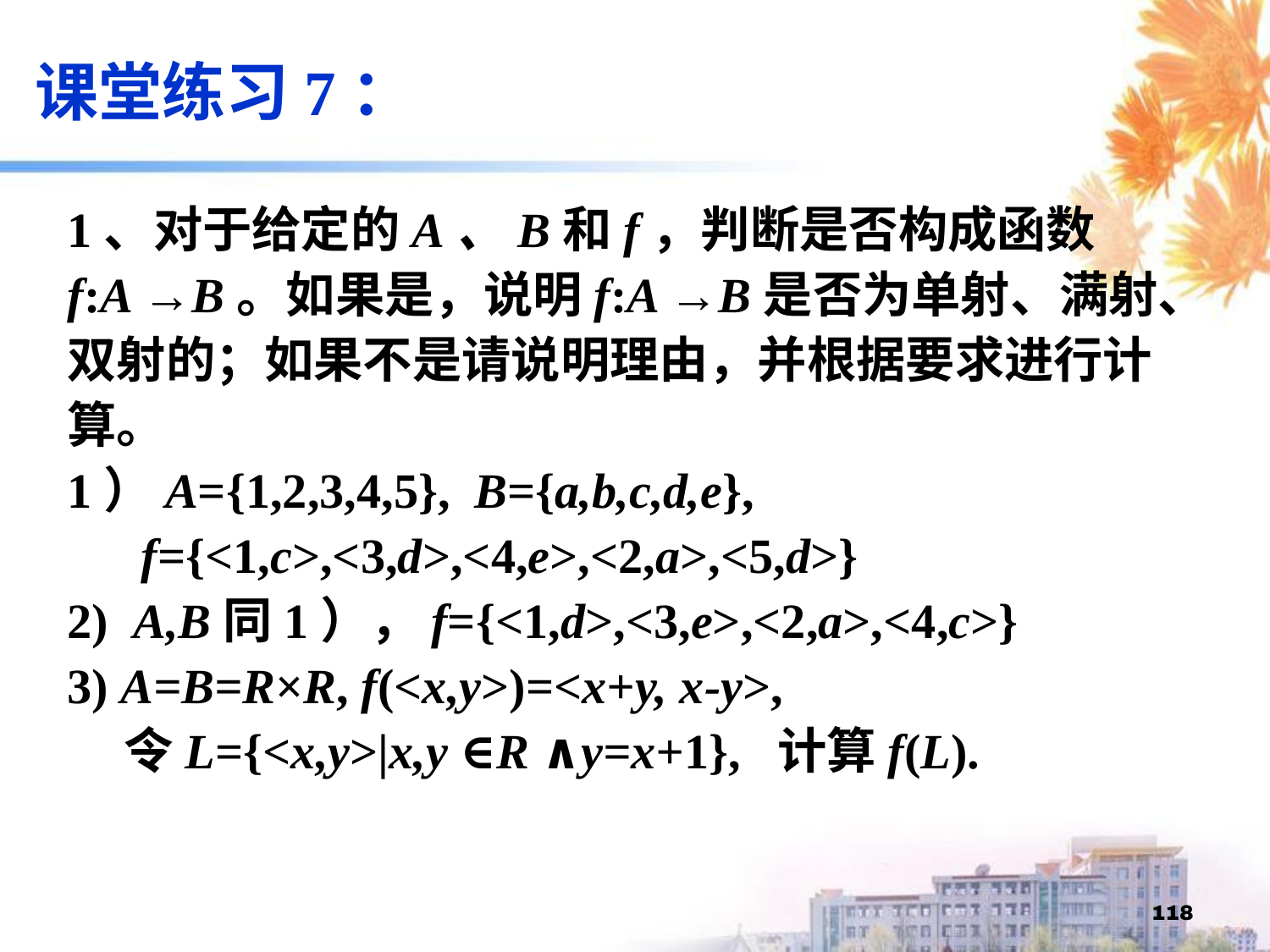

课堂练习7：
1、对于给定的A、B和f，判断是否构成函数f:A →B。如果是，说明f:A →B是否为单射、满射、双射的；如果不是请说明理由，并根据要求进行计算。
1）A={1,2,3,4,5},  B={a,b,c,d,e},
      f={<1,c>,<3,d>,<4,e>,<2,a>,<5,d>}
2)  A,B同1），f={<1,d>,<3,e>,<2,a>,<4,c>}
3) A=B=R×R, f(<x,y>)=<x+y, x-y>,
    令L={<x,y>|x,y ∈R ∧y=x+1},  计算f(L).

118